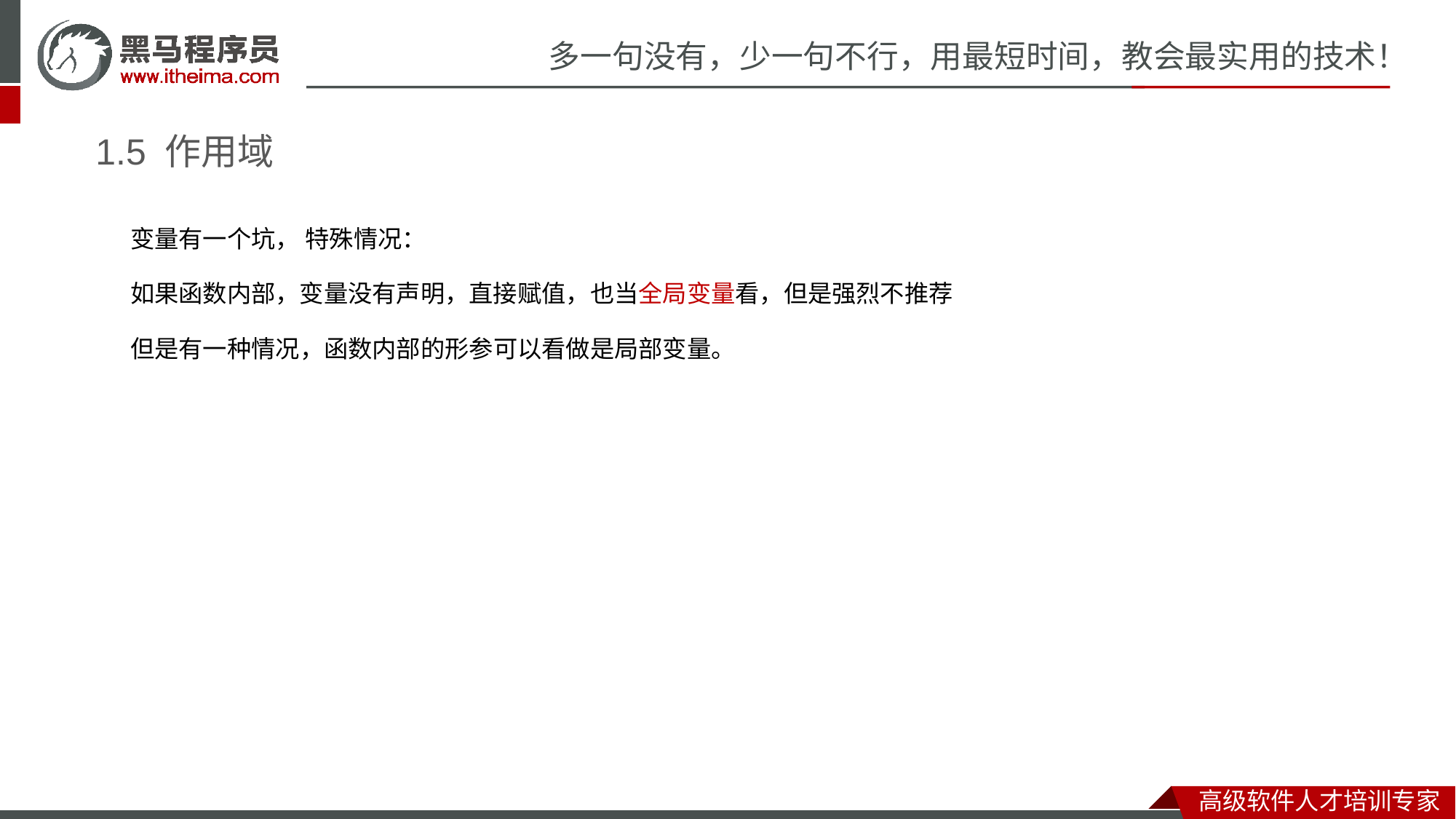

# 1.5 作用域
变量有一个坑， 特殊情况：
如果函数内部，变量没有声明，直接赋值，也当全局变量看，但是强烈不推荐
但是有一种情况，函数内部的形参可以看做是局部变量。